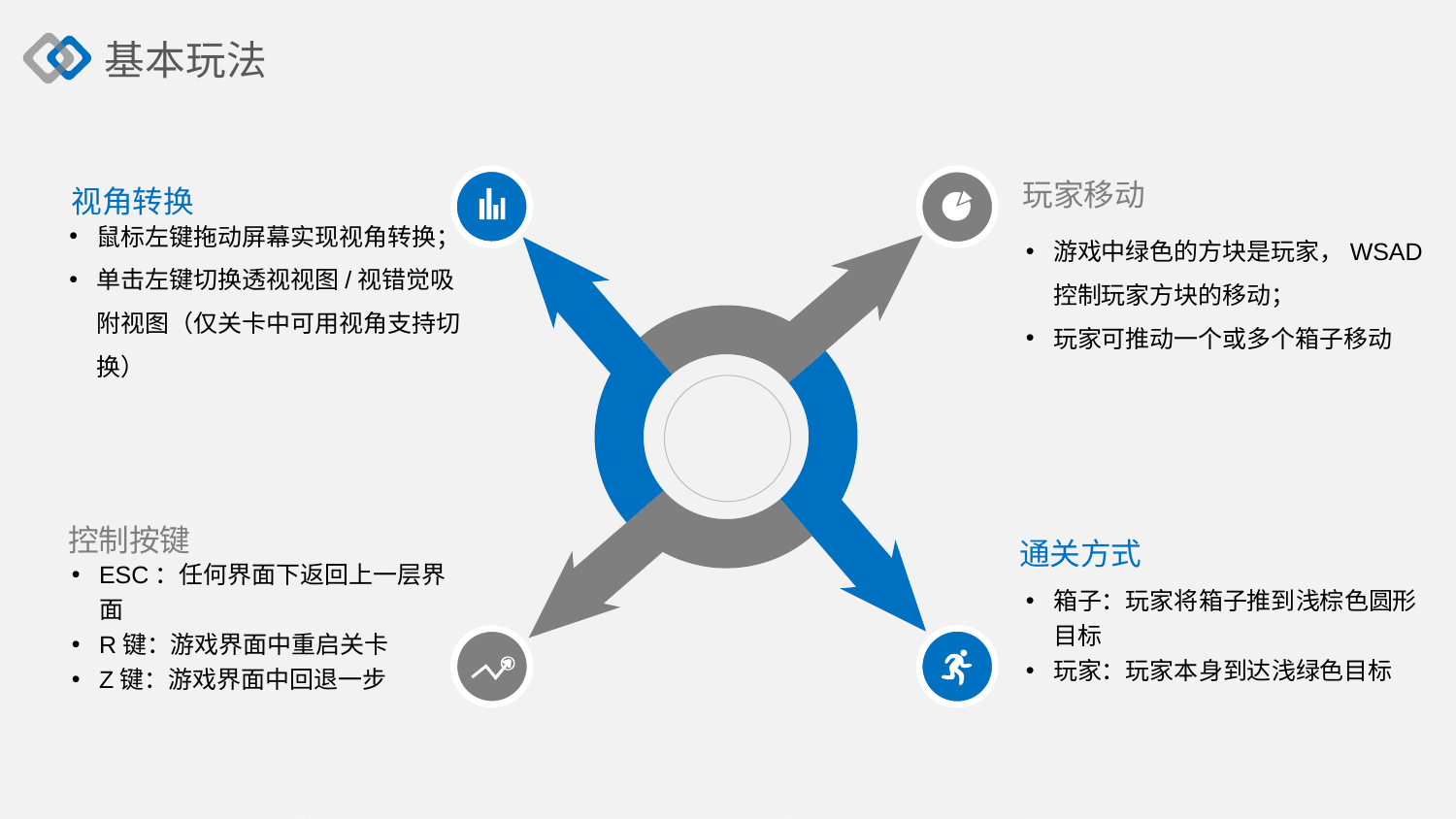

基本玩法

玩家移动
游戏中绿色的方块是玩家，WSAD控制玩家方块的移动；
玩家可推动一个或多个箱子移动
视角转换
鼠标左键拖动屏幕实现视角转换；
单击左键切换透视视图/视错觉吸附视图（仅关卡中可用视角支持切换）
控制按键
ESC：任何界面下返回上一层界面
R键：游戏界面中重启关卡
Z键：游戏界面中回退一步
箱子：玩家将箱子推到浅棕色圆形目标
玩家：玩家本身到达浅绿色目标
通关方式